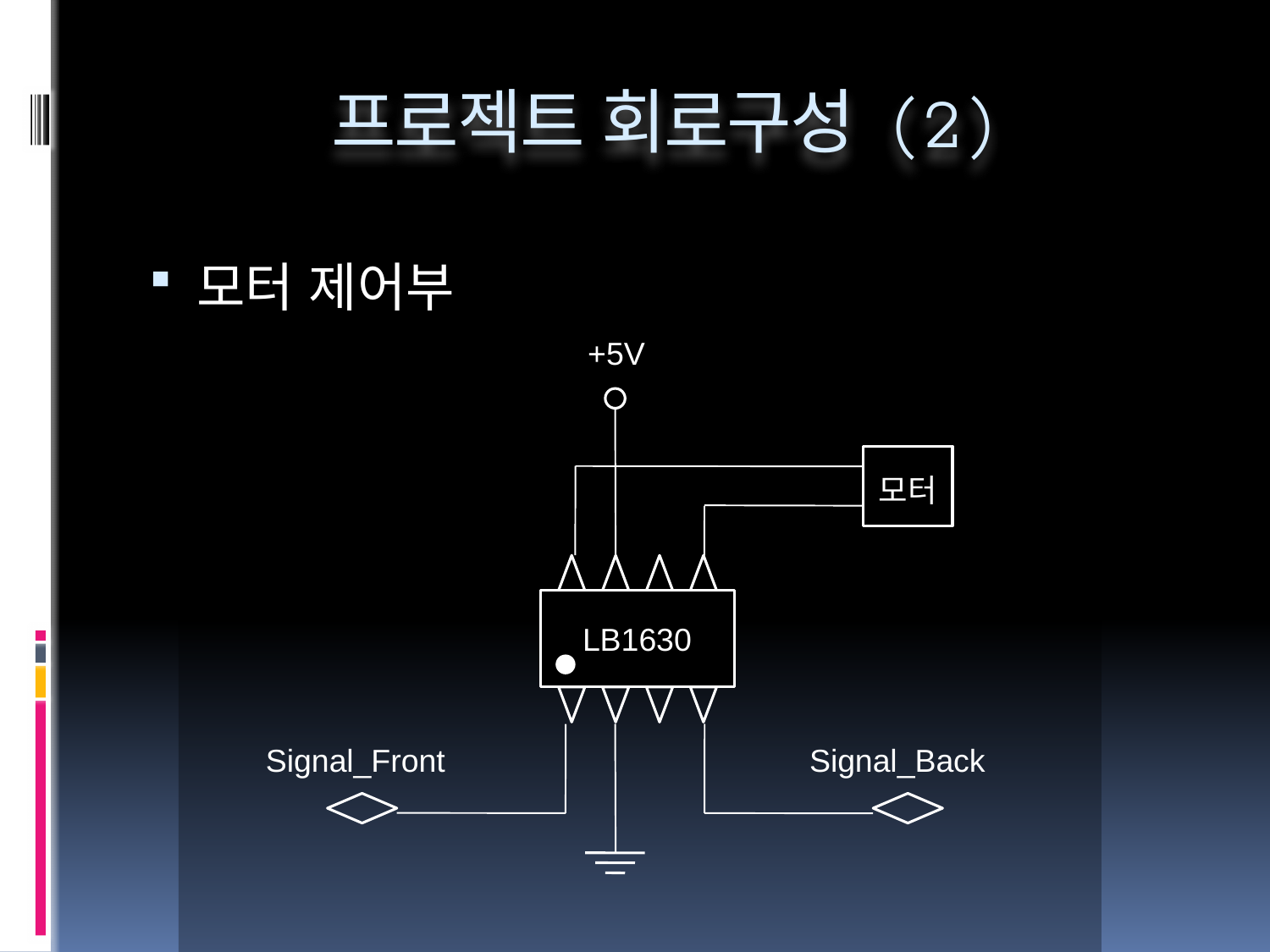

# 프로젝트 회로구성 (2)
모터 제어부

+5V

모터

LB1630

Signal_Front
Signal_Back